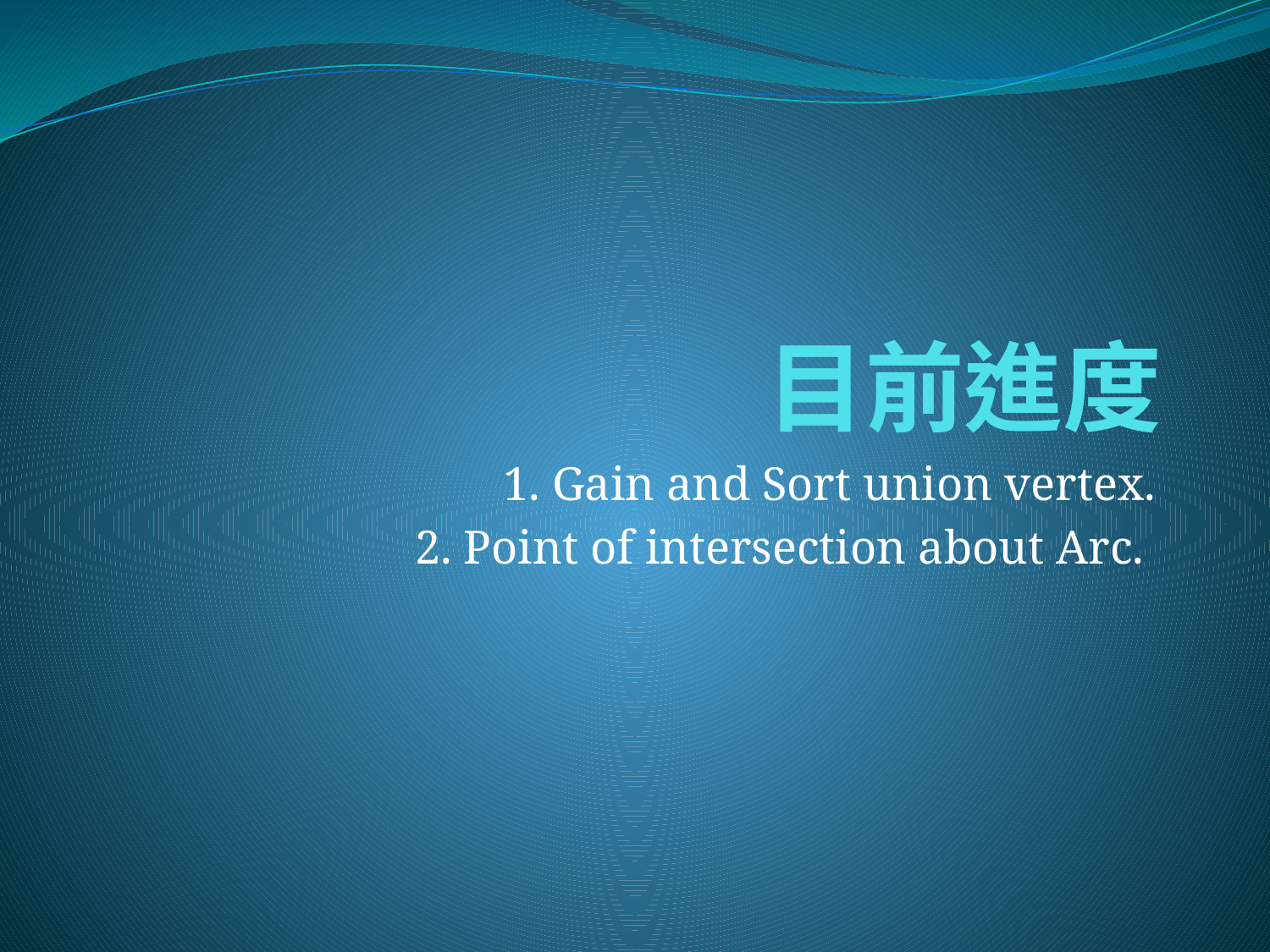

# 目前進度
1. Gain and Sort union vertex.
2. Point of intersection about Arc.